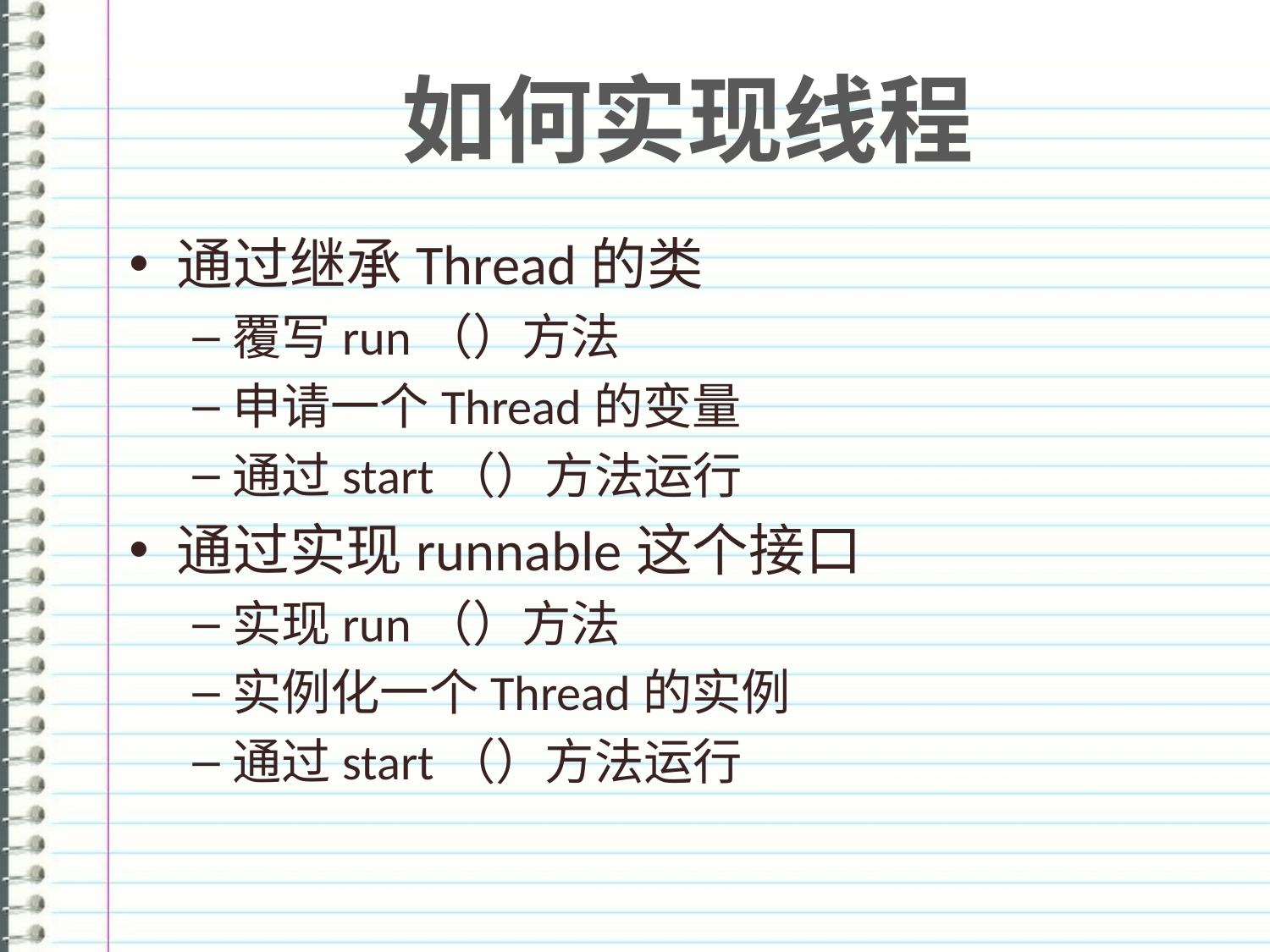

# 如何实现线程
通过继承Thread的类
覆写run（）方法
申请一个Thread的变量
通过start（）方法运行
通过实现runnable这个接口
实现run（）方法
实例化一个Thread的实例
通过start（）方法运行